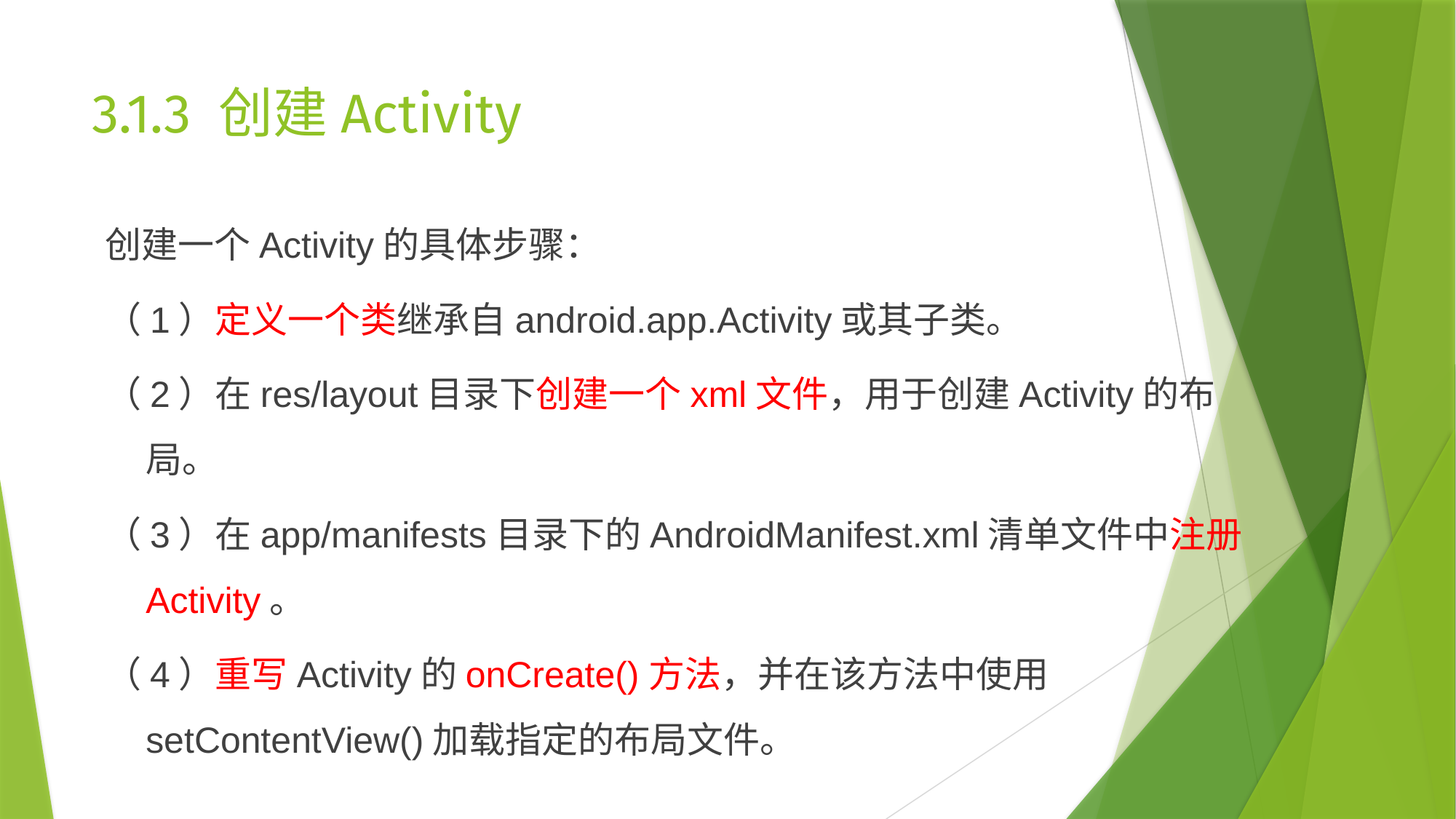

# 3.1.3 创建Activity
创建一个Activity的具体步骤：
（1）定义一个类继承自android.app.Activity或其子类。
（2）在res/layout目录下创建一个xml文件，用于创建Activity的布局。
（3）在app/manifests目录下的AndroidManifest.xml清单文件中注册Activity。
（4）重写Activity的onCreate()方法，并在该方法中使用setContentView()加载指定的布局文件。